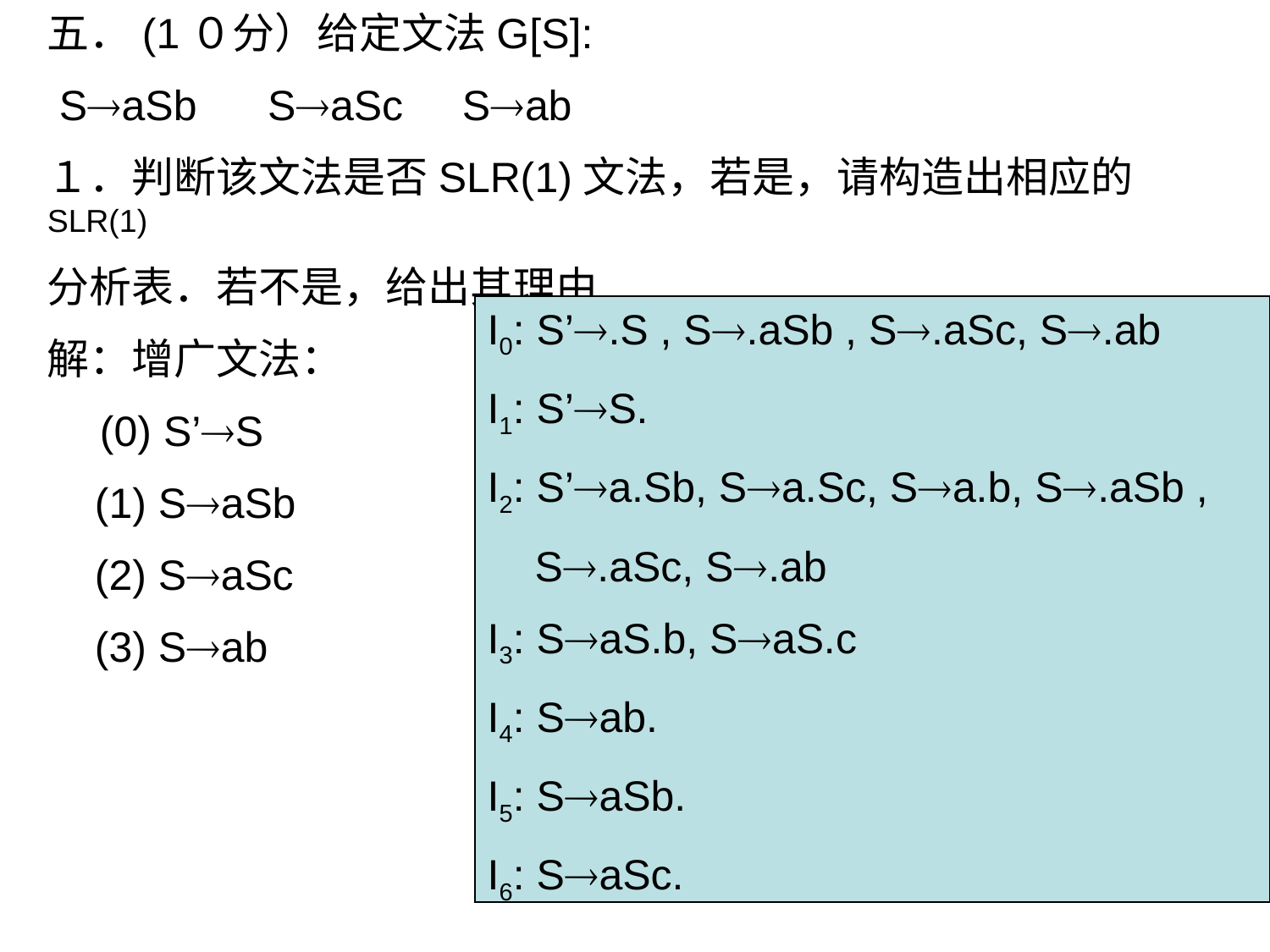

五．(1０分）给定文法G[S]:
 S→aSb      S→aSc     S→ab
１．判断该文法是否SLR(1)文法，若是，请构造出相应的SLR(1)
分析表．若不是，给出其理由．
解：增广文法：
　(0) S’→S
    (1) S→aSb
    (2) S→aSc
    (3) S→ab

I0: S’→.S , S→.aSb , S→.aSc, S→.ab
I1: S’→S.
I2: S’→a.Sb, S→a.Sc, S→a.b, S→.aSb ,
    S→.aSc, S→.ab
I3: S→aS.b, S→aS.c
I4: S→ab.
I5: S→aSb.
I6: S→aSc.